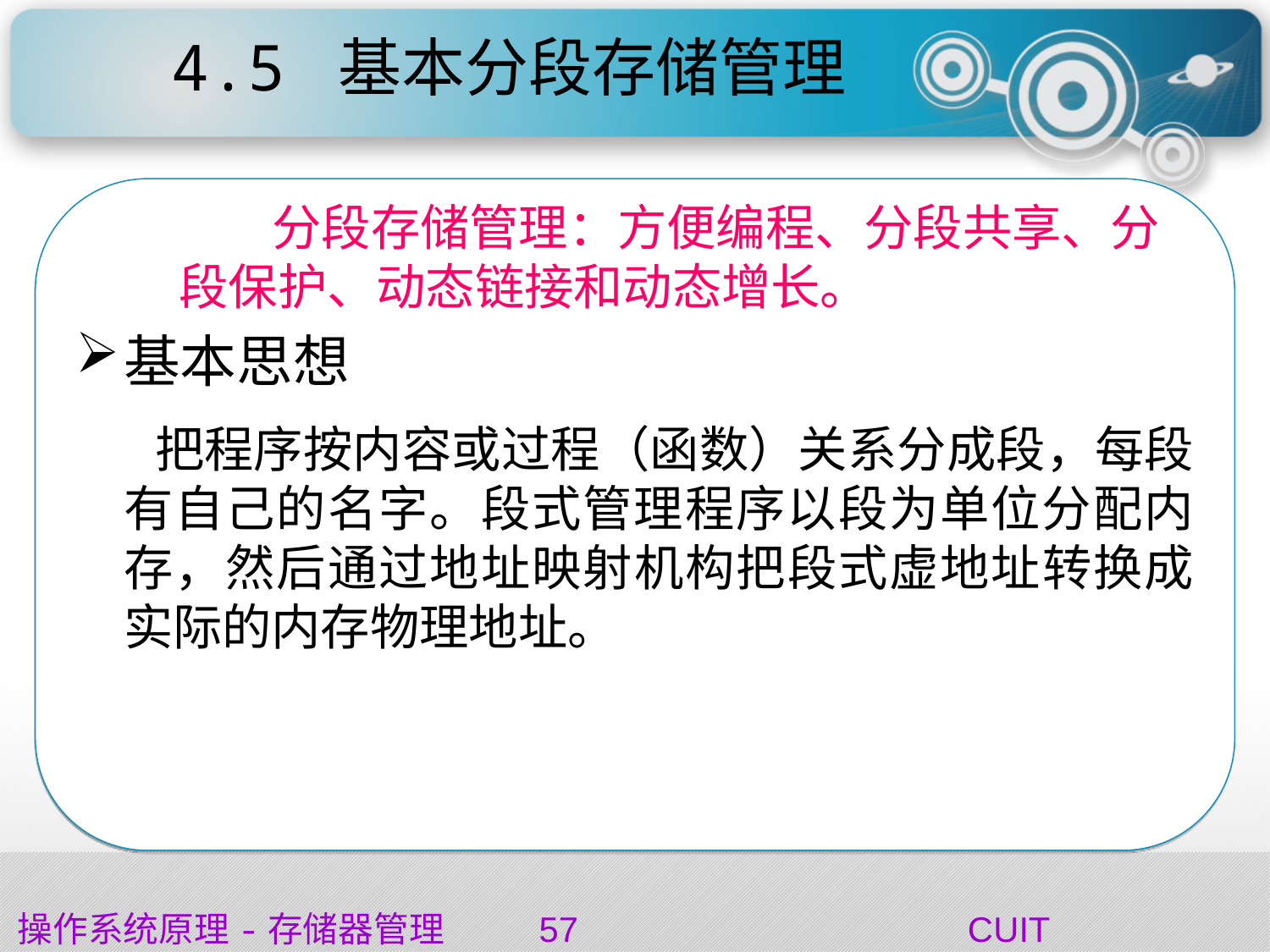

# 4.5 基本分段存储管理
           分段存储管理：方便编程、分段共享、分段保护、动态链接和动态增长。
基本思想
      把程序按内容或过程（函数）关系分成段，每段有自己的名字。段式管理程序以段为单位分配内存，然后通过地址映射机构把段式虚地址转换成实际的内存物理地址。